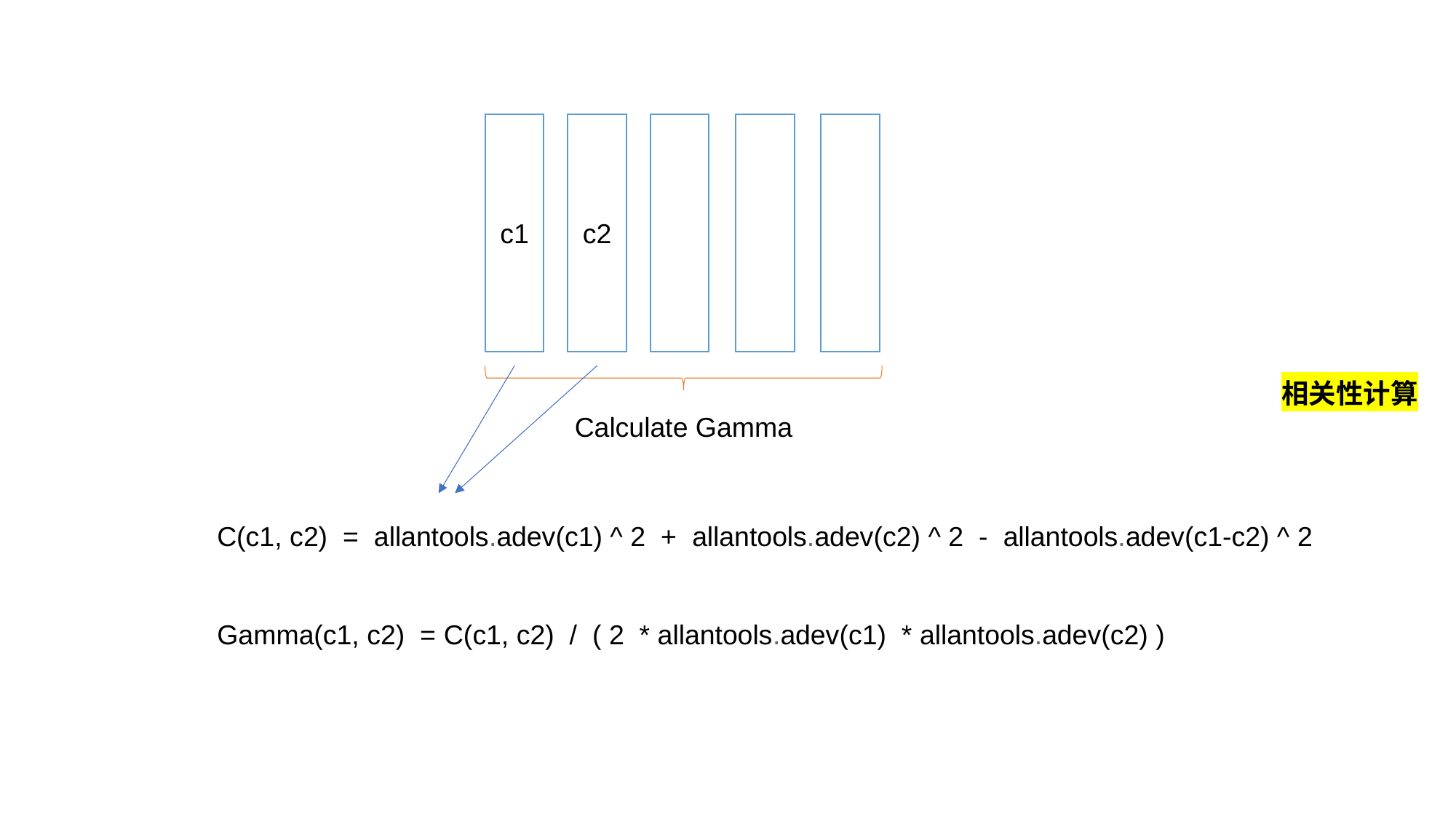

c1
c2

相关性计算
Calculate Gamma
C(c1, c2)  =  allantools.adev(c1) ^ 2  +  allantools.adev(c2) ^ 2  -  allantools.adev(c1-c2) ^ 2

Gamma(c1, c2)  = C(c1, c2)  /  ( 2  * allantools.adev(c1)  * allantools.adev(c2) )